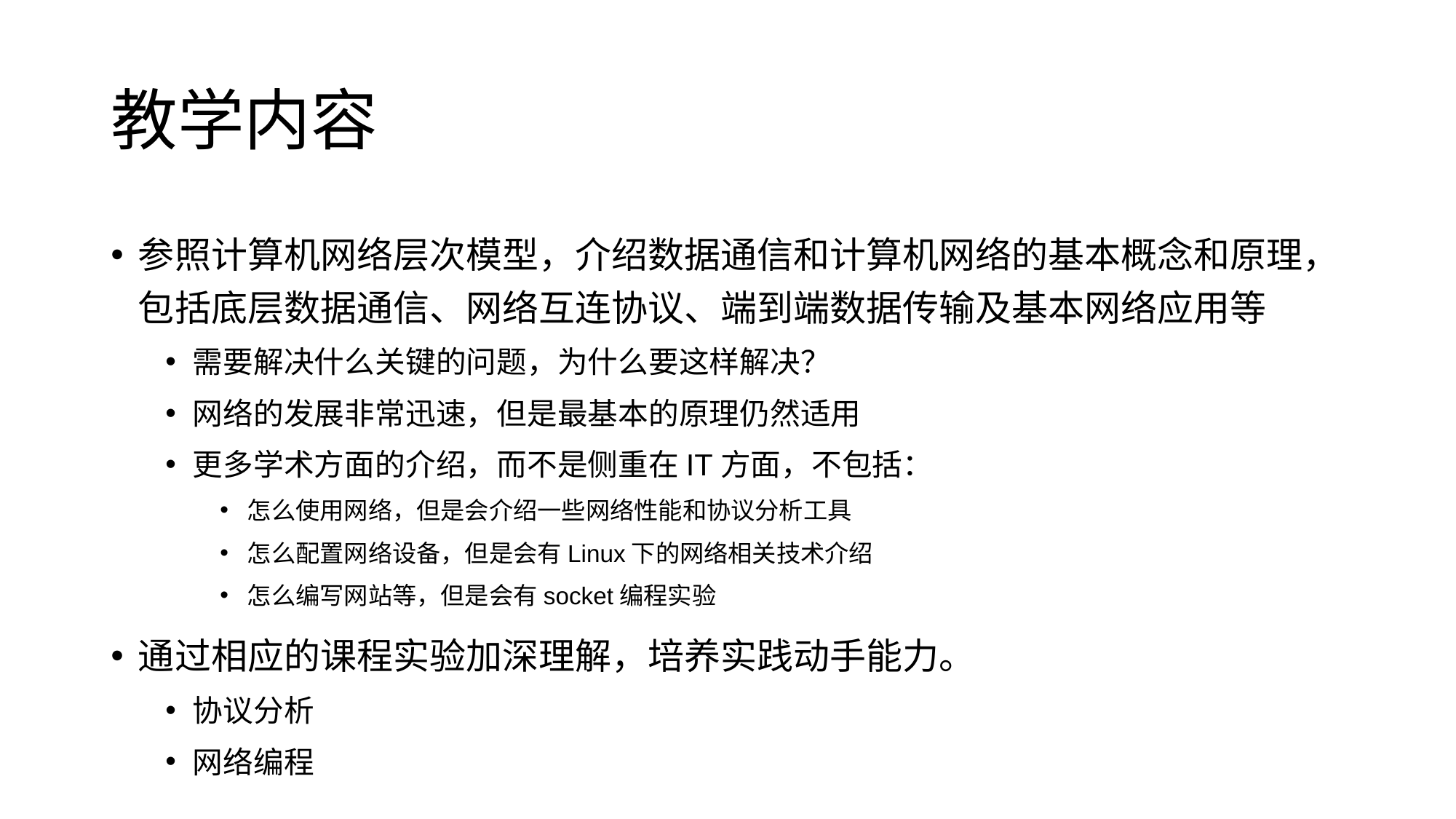

# 教学内容
参照计算机网络层次模型，介绍数据通信和计算机网络的基本概念和原理，包括底层数据通信、网络互连协议、端到端数据传输及基本网络应用等
需要解决什么关键的问题，为什么要这样解决？
网络的发展非常迅速，但是最基本的原理仍然适用
更多学术方面的介绍，而不是侧重在IT方面，不包括：
怎么使用网络，但是会介绍一些网络性能和协议分析工具
怎么配置网络设备，但是会有Linux下的网络相关技术介绍
怎么编写网站等，但是会有socket编程实验
通过相应的课程实验加深理解，培养实践动手能力。
协议分析
网络编程